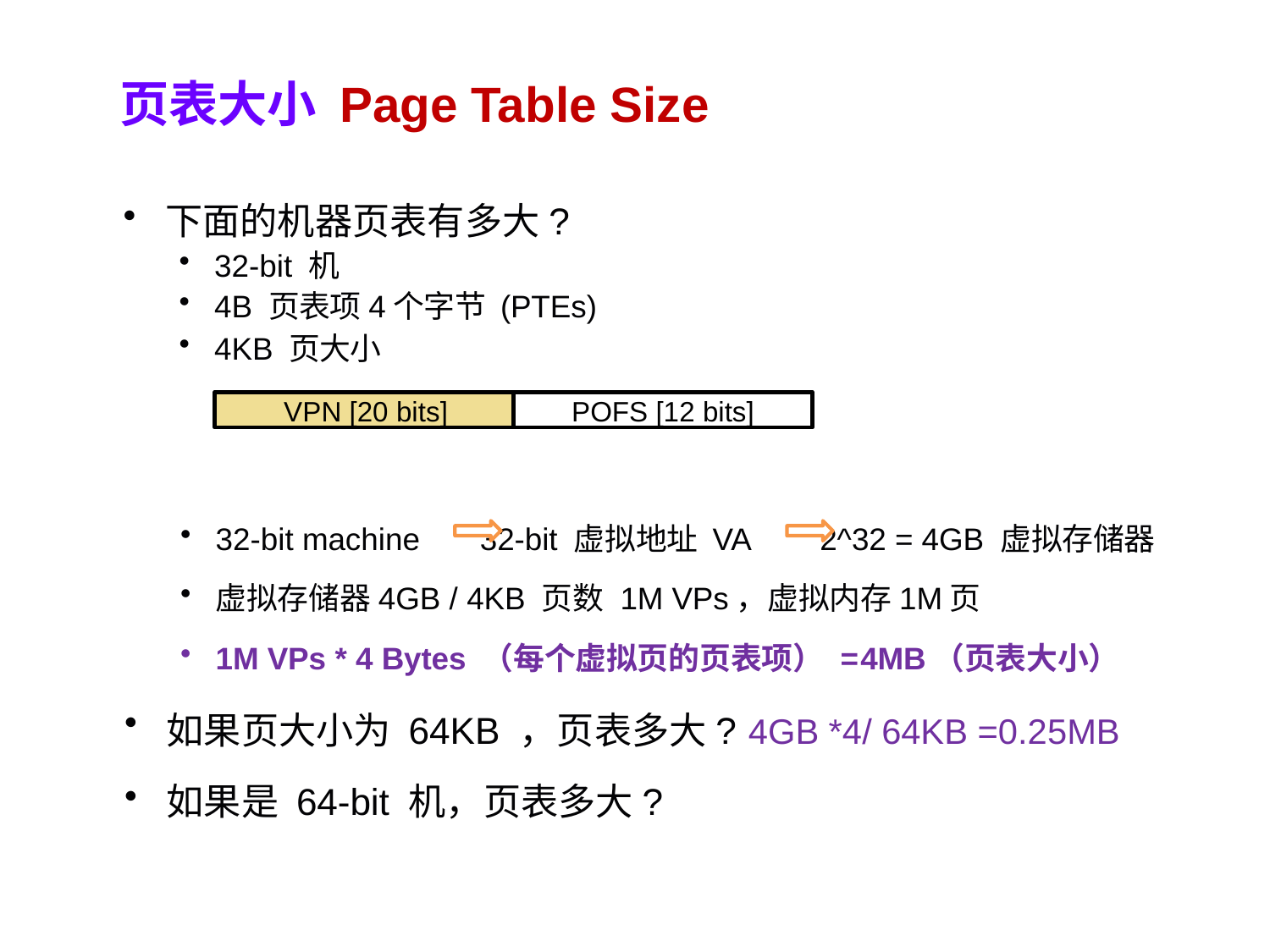

# 页表大小 Page Table Size
下面的机器页表有多大?
32-bit 机
4B 页表项4个字节 (PTEs)
4KB 页大小
VPN [20 bits]
POFS [12 bits]
32-bit machine       32-bit 虚拟地址 VA       2^32 = 4GB 虚拟存储器
虚拟存储器4GB / 4KB 页数 1M VPs，虚拟内存1M页
1M VPs * 4 Bytes （每个虚拟页的页表项） =4MB（页表大小）
如果页大小为 64KB ，页表多大? 4GB *4/ 64KB =0.25MB
如果是 64-bit 机，页表多大?